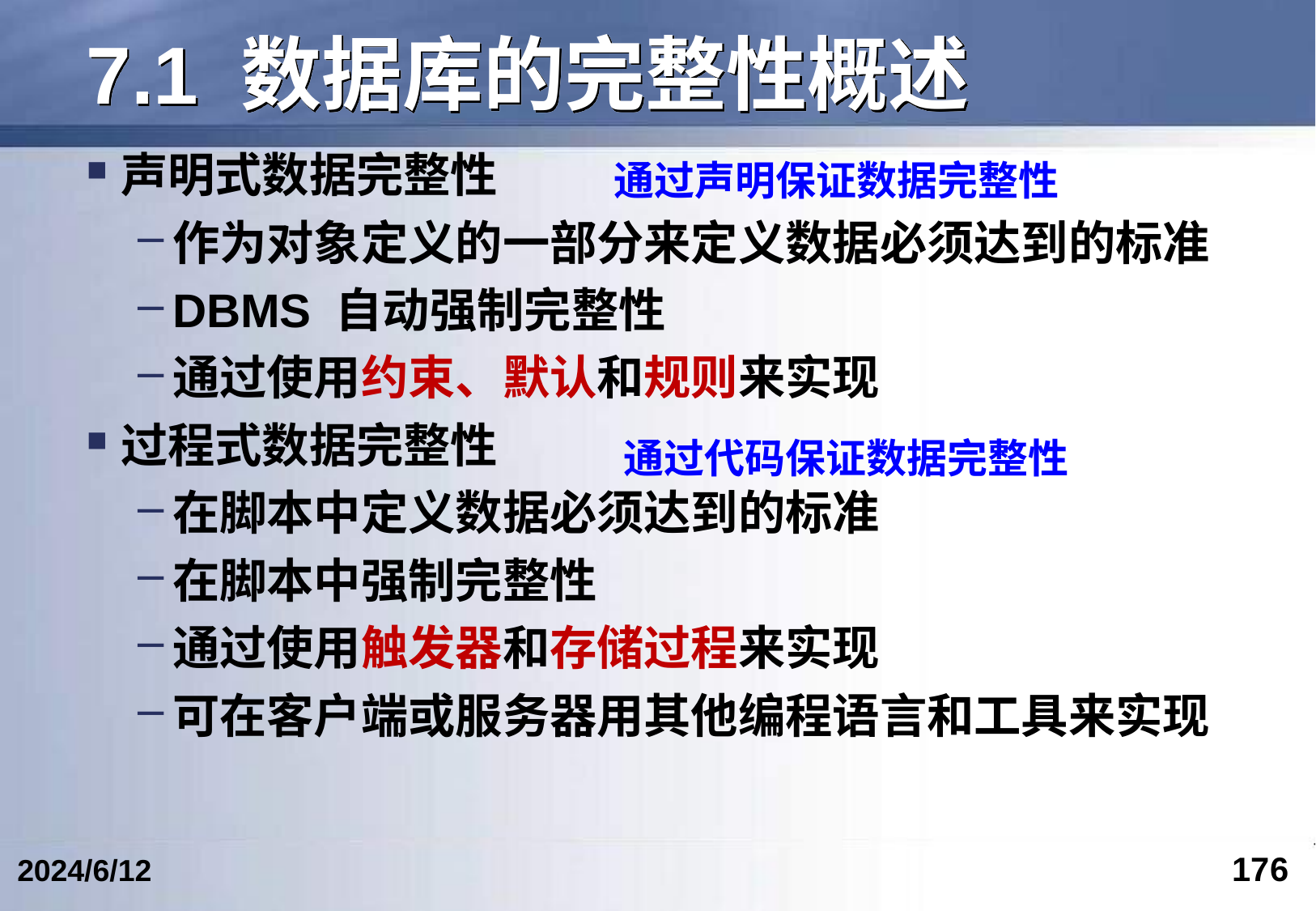

# 7.1 数据库的完整性概述
通过声明保证数据完整性
声明式数据完整性
作为对象定义的一部分来定义数据必须达到的标准
DBMS 自动强制完整性
通过使用约束、默认和规则来实现
过程式数据完整性
在脚本中定义数据必须达到的标准
在脚本中强制完整性
通过使用触发器和存储过程来实现
可在客户端或服务器用其他编程语言和工具来实现
通过代码保证数据完整性
176
2024/6/12